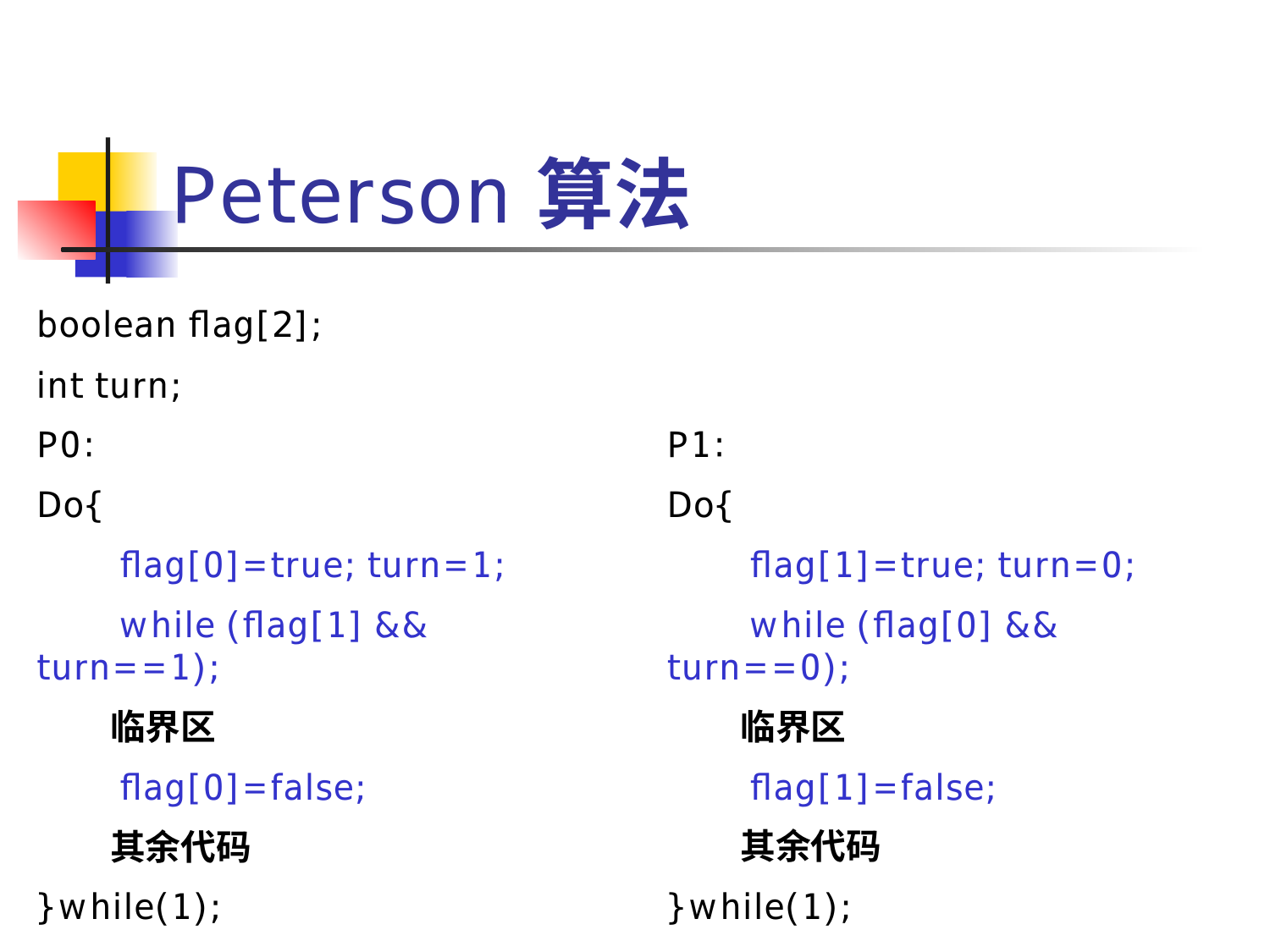

# Peterson算法
boolean flag[2];
int turn;
P0:
Do{
        flag[0]=true; turn=1;
        while (flag[1] && turn==1);
        临界区
        flag[0]=false;
        其余代码
}while(1);

P1:
Do{
        flag[1]=true; turn=0;
        while (flag[0] && turn==0);
        临界区
        flag[1]=false;
        其余代码
}while(1);